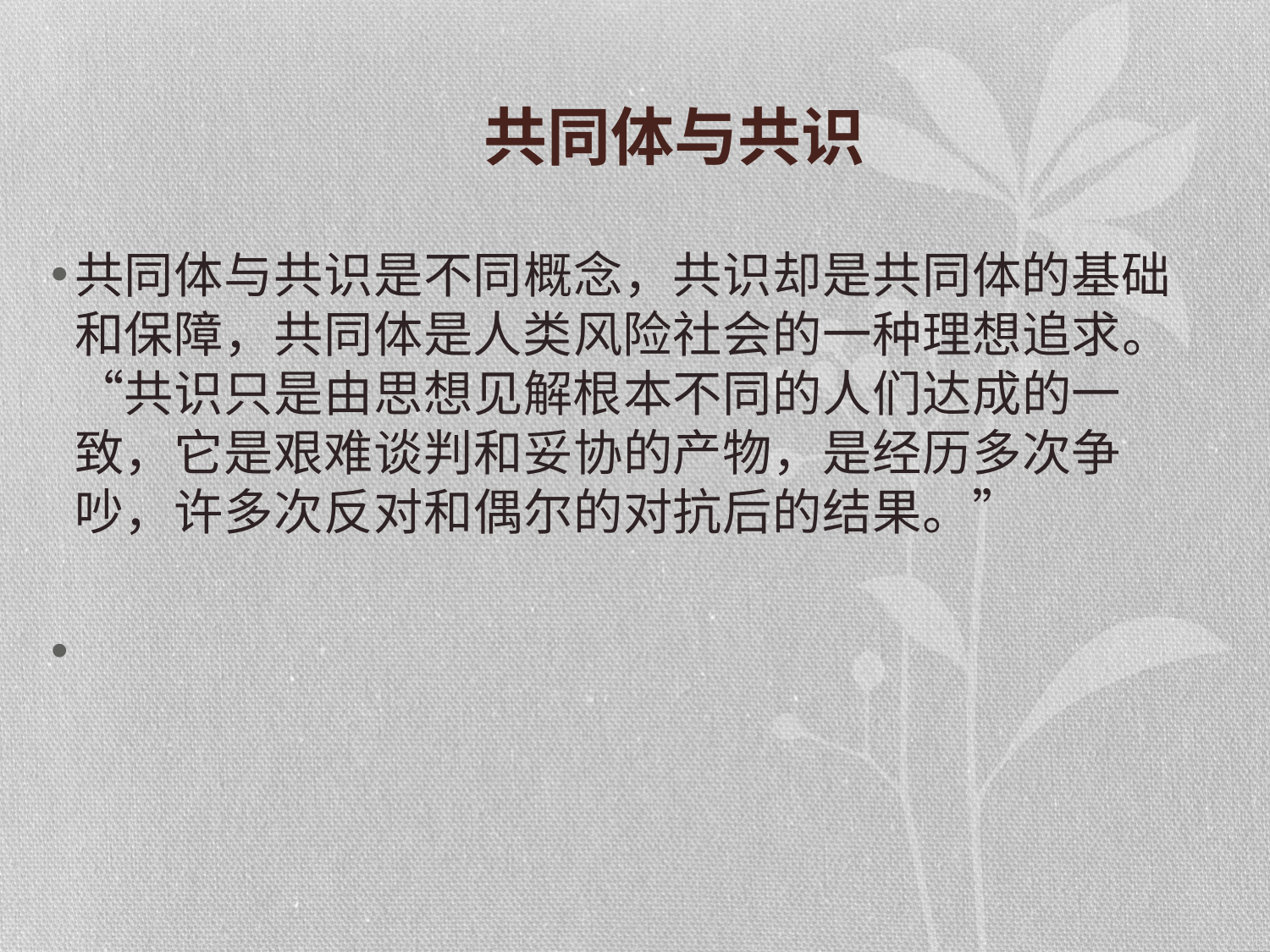

# 共同体与共识

共同体与共识是不同概念，共识却是共同体的基础和保障，共同体是人类风险社会的一种理想追求。“共识只是由思想见解根本不同的人们达成的一致，它是艰难谈判和妥协的产物，是经历多次争吵，许多次反对和偶尔的对抗后的结果。”